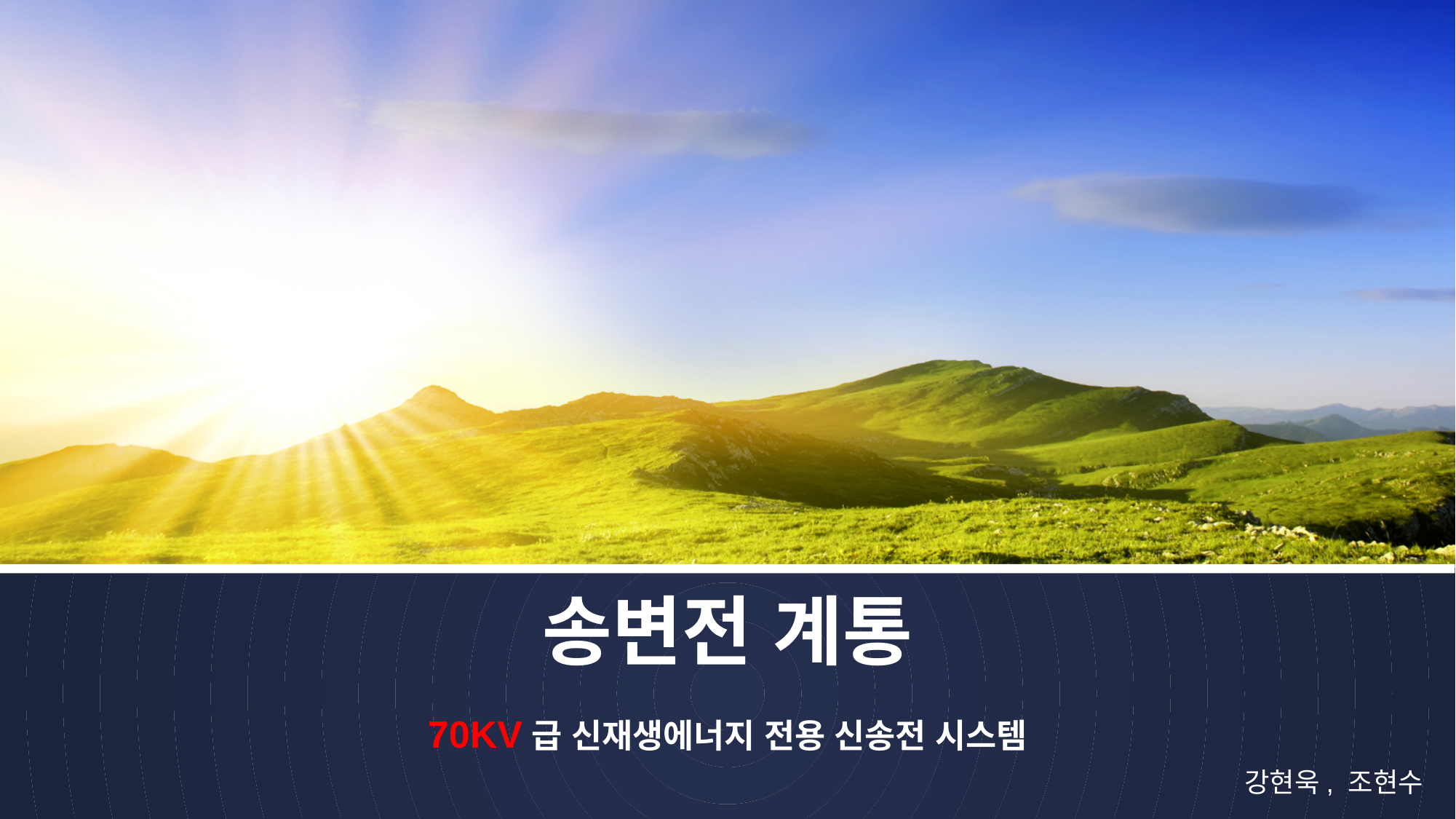

# 송변전 계통
70KV급 신재생에너지 전용 신송전 시스템
강현욱, 조현수